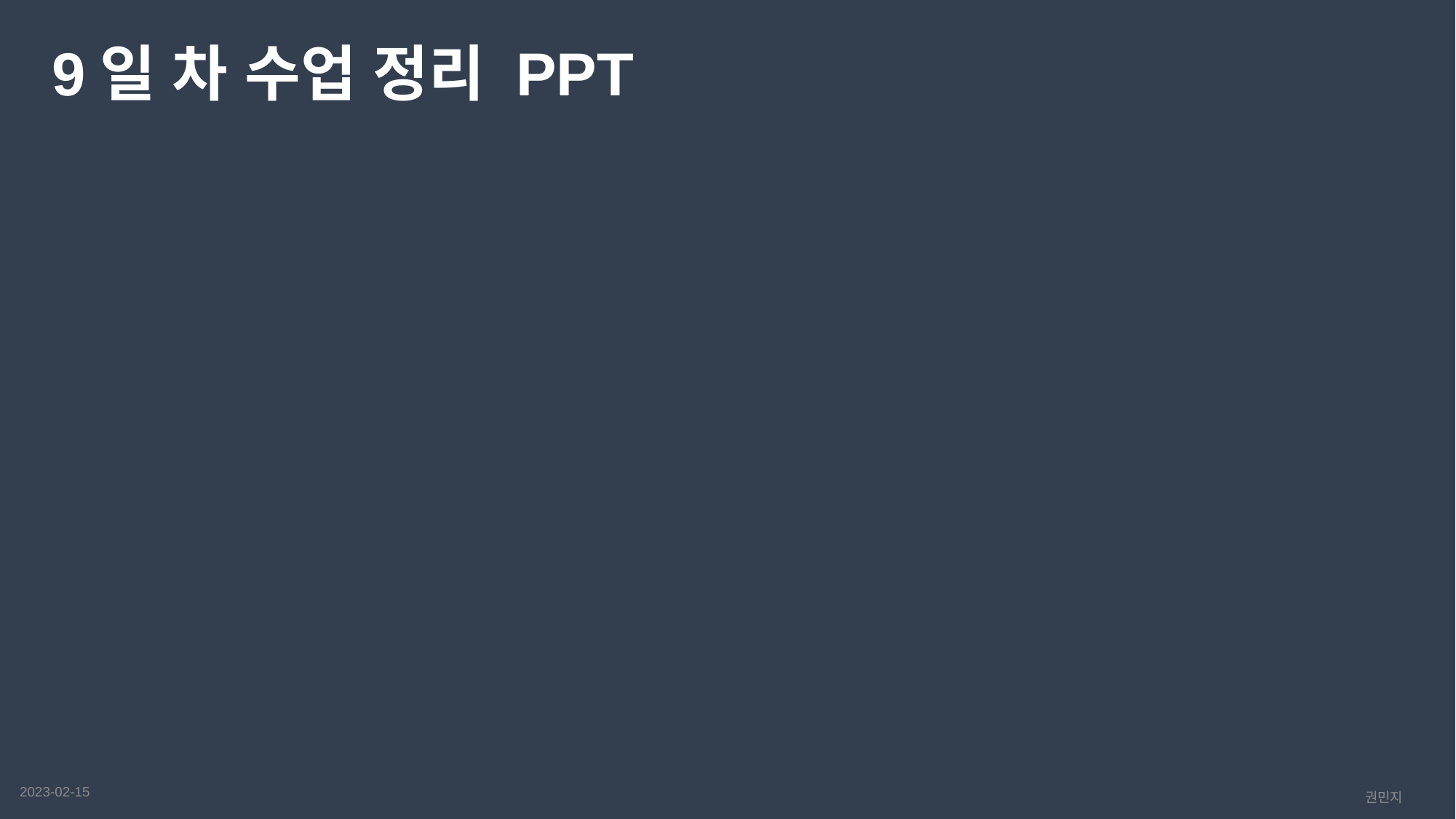

9일 차 수업 정리 PPT
2023-02-15
권민지